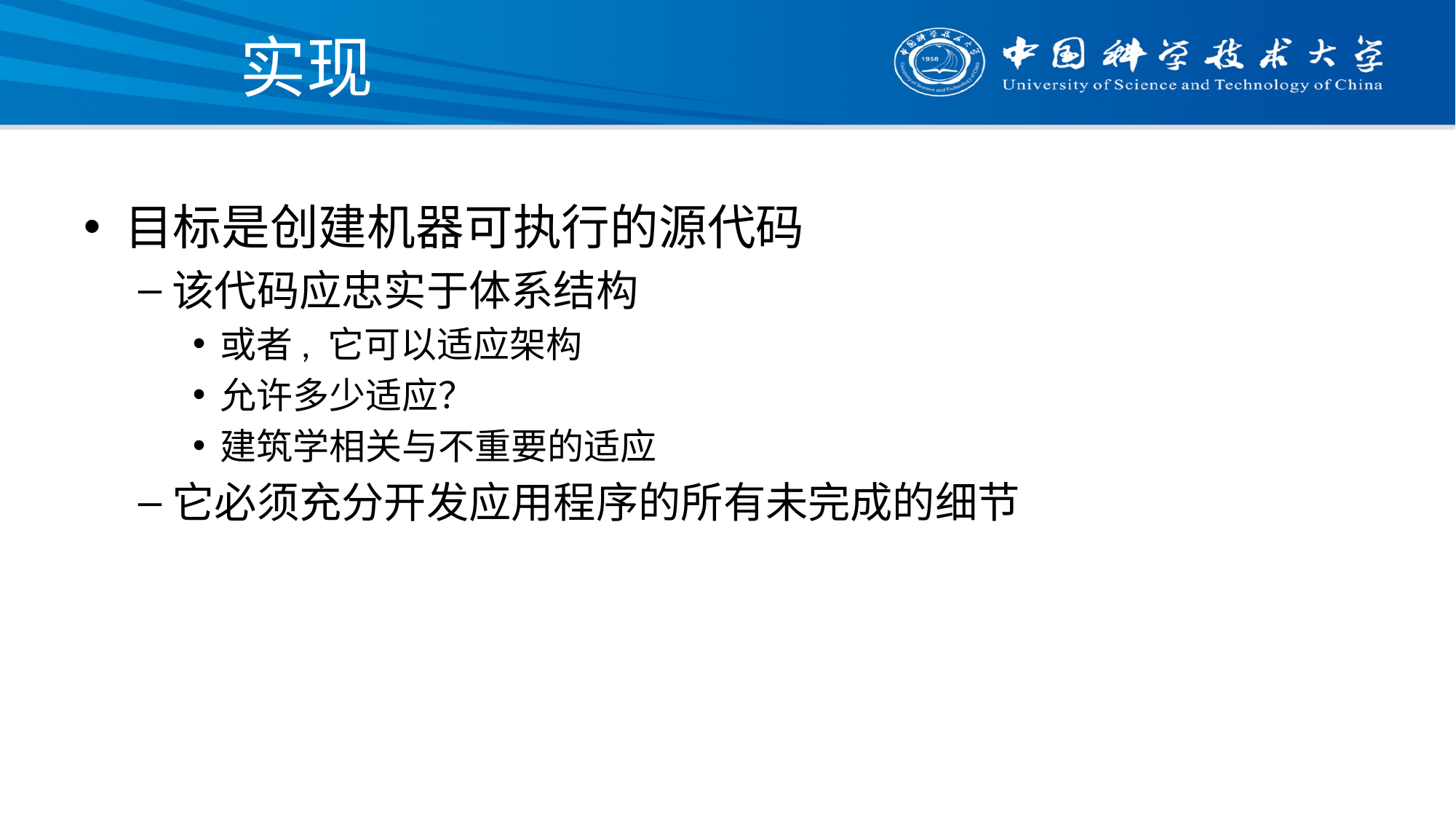

# 实现
目标是创建机器可执行的源代码
该代码应忠实于体系结构
或者, 它可以适应架构
允许多少适应？
建筑学相关与不重要的适应
它必须充分开发应用程序的所有未完成的细节